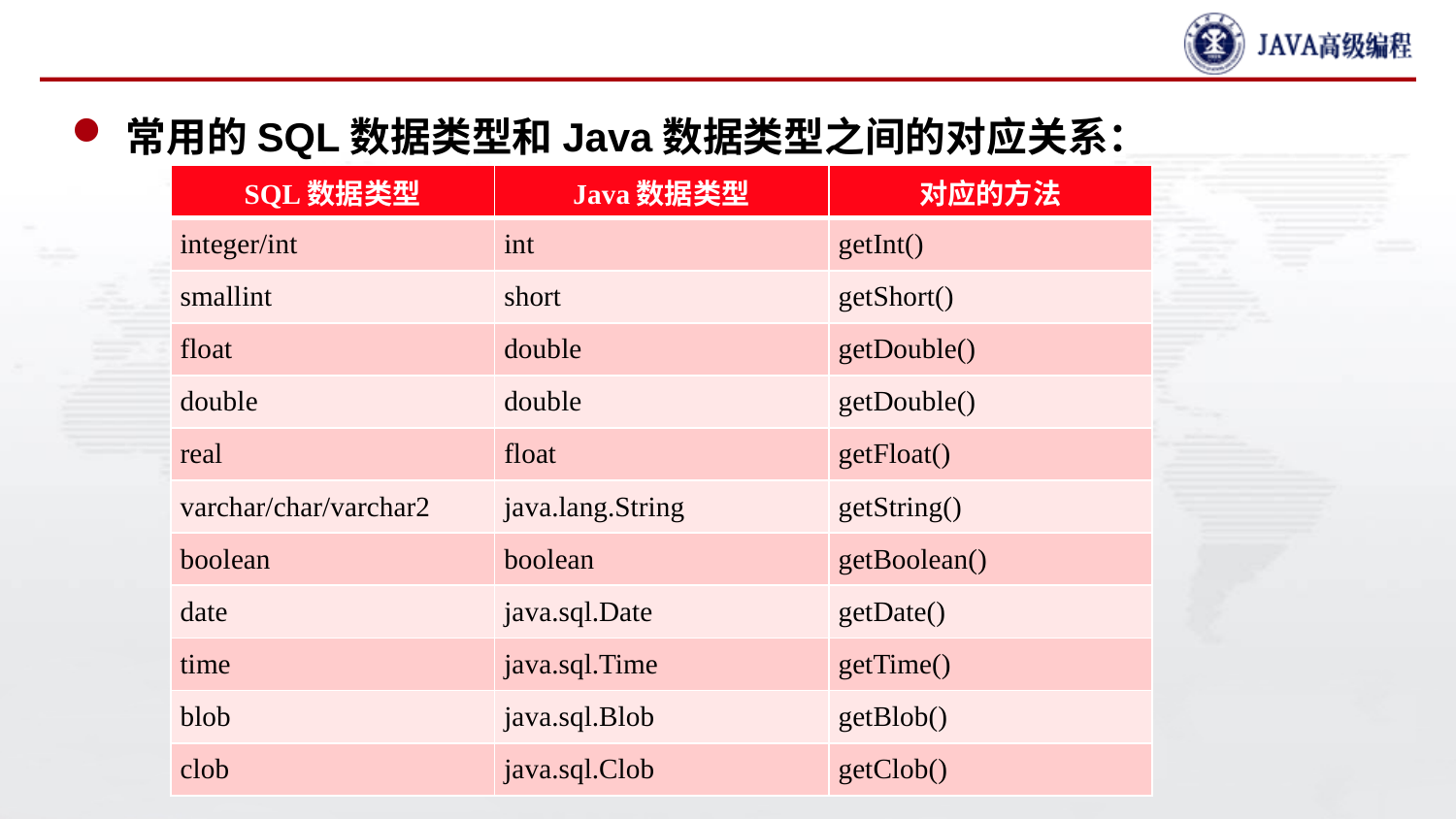

#
常用的SQL数据类型和Java数据类型之间的对应关系：
| SQL数据类型 | Java数据类型 | 对应的方法 |
| --- | --- | --- |
| integer/int | int | getInt() |
| smallint | short | getShort() |
| float | double | getDouble() |
| double | double | getDouble() |
| real | float | getFloat() |
| varchar/char/varchar2 | java.lang.String | getString() |
| boolean | boolean | getBoolean() |
| date | java.sql.Date | getDate() |
| time | java.sql.Time | getTime() |
| blob | java.sql.Blob | getBlob() |
| clob | java.sql.Clob | getClob() |